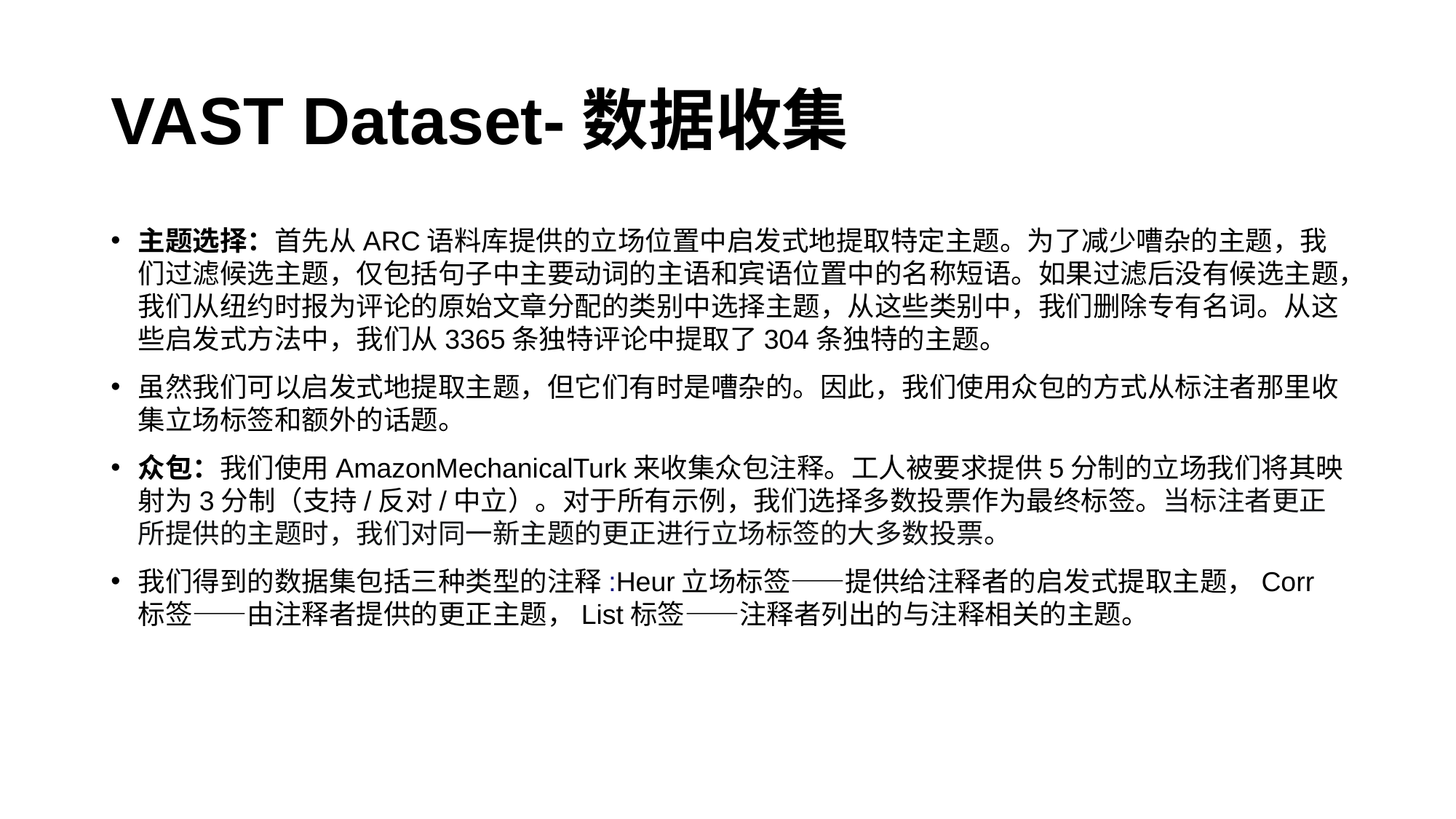

# VAST Dataset-数据收集
主题选择：首先从ARC语料库提供的立场位置中启发式地提取特定主题。为了减少嘈杂的主题，我们过滤候选主题，仅包括句子中主要动词的主语和宾语位置中的名称短语。如果过滤后没有候选主题，我们从纽约时报为评论的原始文章分配的类别中选择主题，从这些类别中，我们删除专有名词。从这些启发式方法中，我们从3365条独特评论中提取了304条独特的主题。
虽然我们可以启发式地提取主题，但它们有时是嘈杂的。因此，我们使用众包的方式从标注者那里收集立场标签和额外的话题。
众包：我们使用AmazonMechanicalTurk来收集众包注释。工人被要求提供5分制的立场我们将其映射为3分制（支持/反对/中立）。对于所有示例，我们选择多数投票作为最终标签。当标注者更正所提供的主题时，我们对同一新主题的更正进行立场标签的大多数投票。
我们得到的数据集包括三种类型的注释:Heur立场标签——提供给注释者的启发式提取主题，Corr标签——由注释者提供的更正主题，List标签——注释者列出的与注释相关的主题。